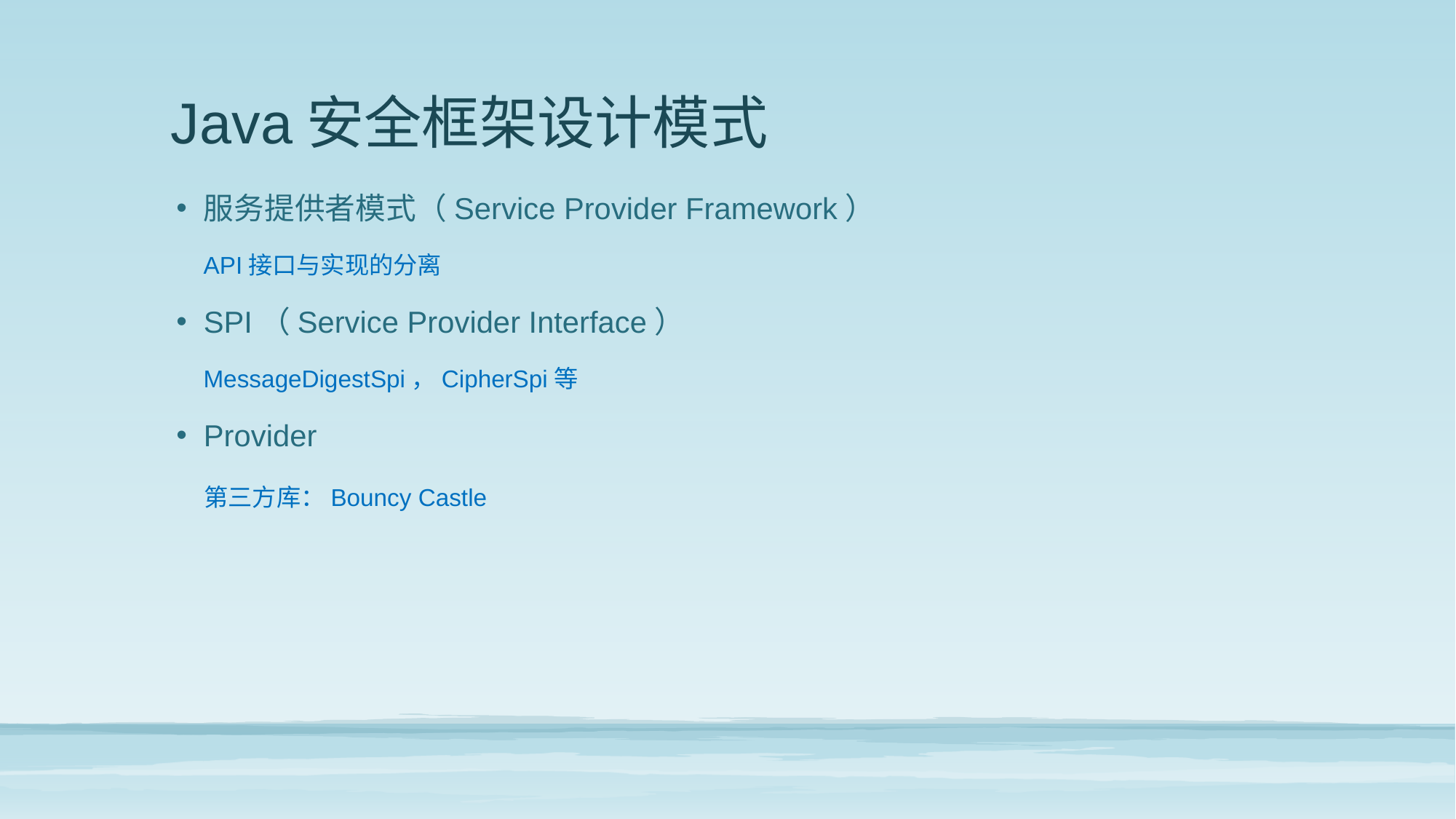

# Java安全框架设计模式
服务提供者模式（Service Provider Framework）
    API接口与实现的分离
SPI（Service Provider Interface）
    MessageDigestSpi，CipherSpi等
Provider
   第三方库：Bouncy Castle